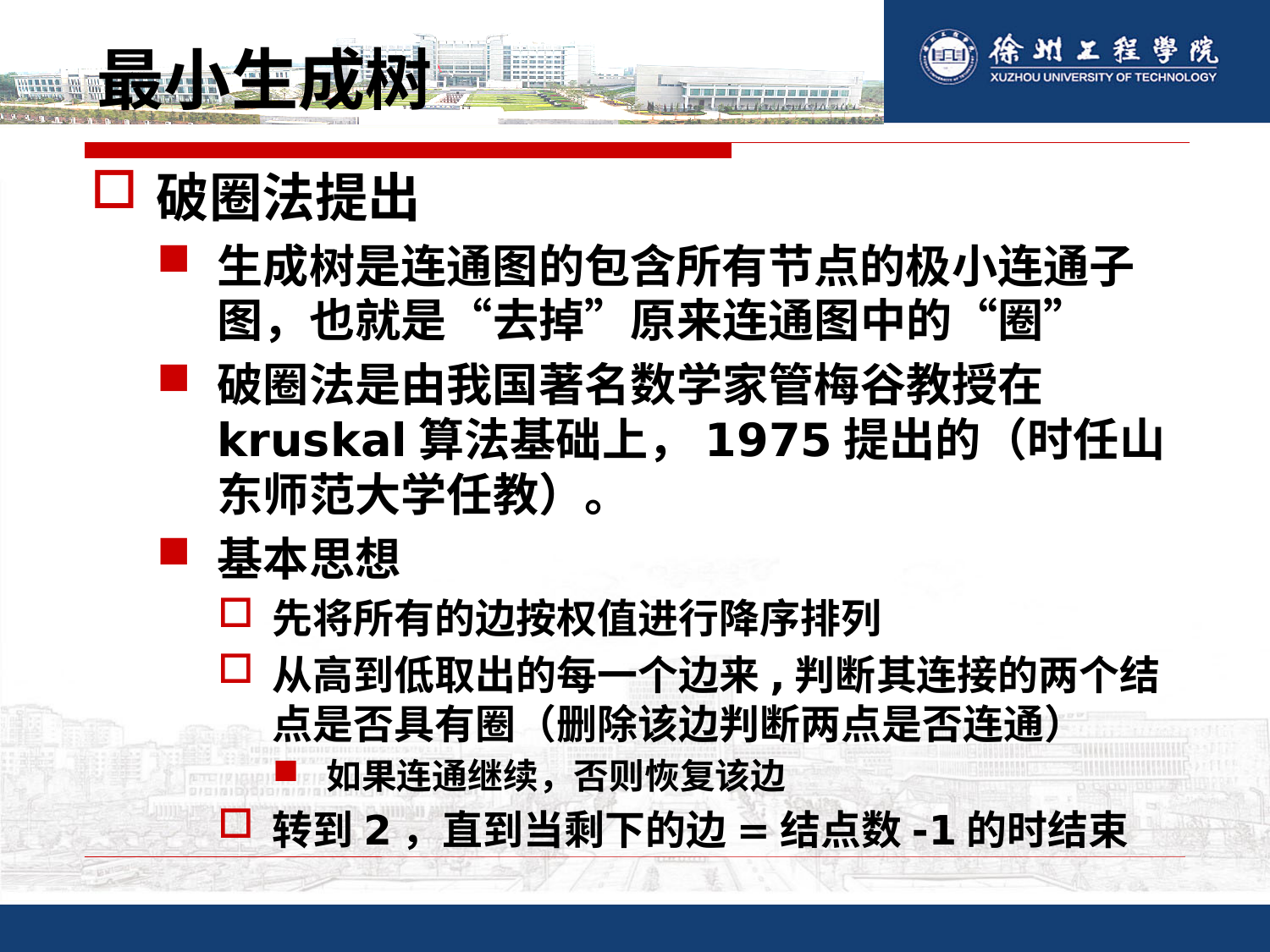

# 最小生成树
破圈法提出
生成树是连通图的包含所有节点的极小连通子图，也就是“去掉”原来连通图中的“圈”
破圈法是由我国著名数学家管梅谷教授在kruskal算法基础上，1975提出的（时任山东师范大学任教）。
基本思想
先将所有的边按权值进行降序排列
从高到低取出的每一个边来,判断其连接的两个结点是否具有圈（删除该边判断两点是否连通）
如果连通继续，否则恢复该边
转到2，直到当剩下的边=结点数-1的时结束